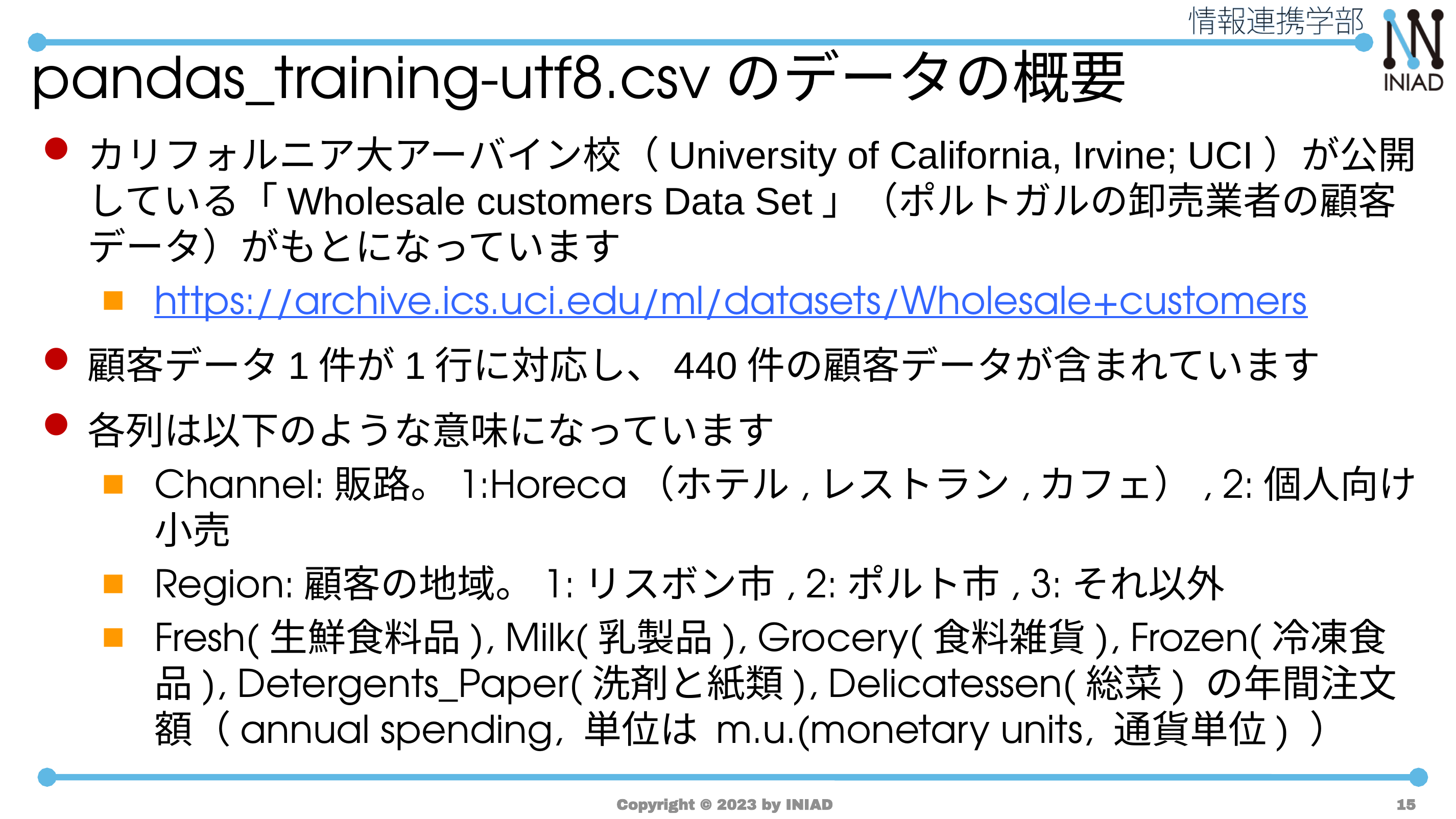

# pandas_training-utf8.csvのデータの概要
カリフォルニア大アーバイン校（University of California, Irvine; UCI）が公開している「Wholesale customers Data Set」（ポルトガルの卸売業者の顧客データ）がもとになっています
https://archive.ics.uci.edu/ml/datasets/Wholesale+customers
顧客データ1件が1行に対応し、440件の顧客データが含まれています
各列は以下のような意味になっています
Channel:販路。1:Horeca（ホテル,レストラン,カフェ）, 2:個人向け小売
Region:顧客の地域。1:リスボン市, 2:ポルト市, 3:それ以外
Fresh(生鮮食料品), Milk(乳製品), Grocery(食料雑貨), Frozen(冷凍食品), Detergents_Paper(洗剤と紙類), Delicatessen(総菜) の年間注文額（annual spending, 単位は m.u.(monetary units, 通貨単位) ）
Copyright © 2023 by INIAD
15